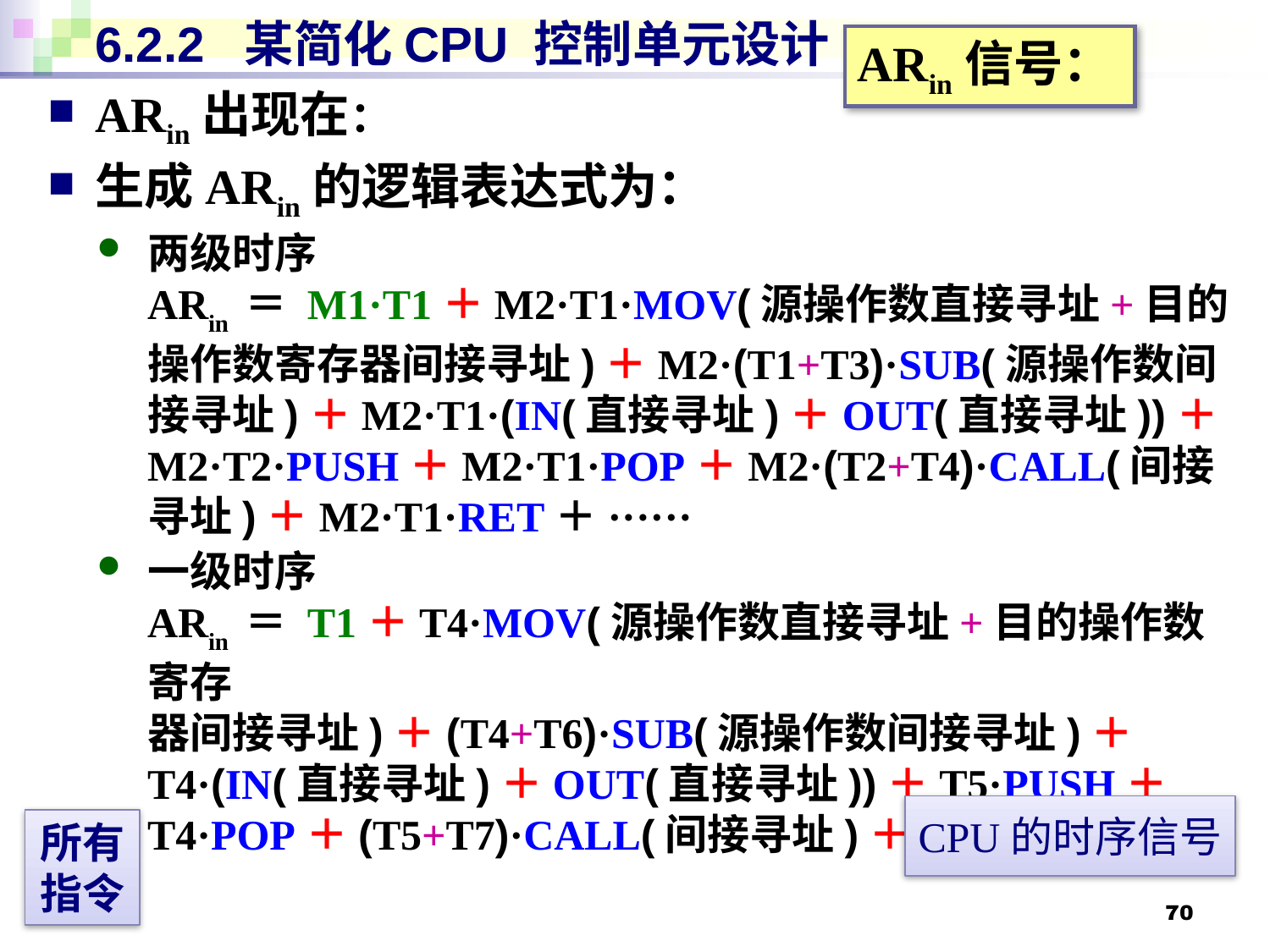

# 6.2.2  某简化CPU 控制单元设计
ARin信号：
ARin出现在：
生成ARin的逻辑表达式为：
两级时序
ARin ＝ M1·T1＋M2·T1·MOV(源操作数直接寻址+目的操作数寄存器间接寻址)＋M2·(T1+T3)·SUB(源操作数间接寻址)＋M2·T1·(IN(直接寻址)＋OUT(直接寻址))＋M2·T2·PUSH＋M2·T1·POP＋M2·(T2+T4)·CALL(间接寻址)＋M2·T1·RET＋······
一级时序
ARin ＝ T1＋T4·MOV(源操作数直接寻址+目的操作数寄存
器间接寻址)＋(T4+T6)·SUB(源操作数间接寻址)＋
T4·(IN(直接寻址)＋OUT(直接寻址))＋T5·PUSH＋
T4·POP＋(T5+T7)·CALL(间接寻址)＋T4·RET＋······
CPU的时序信号
所有
指令
70